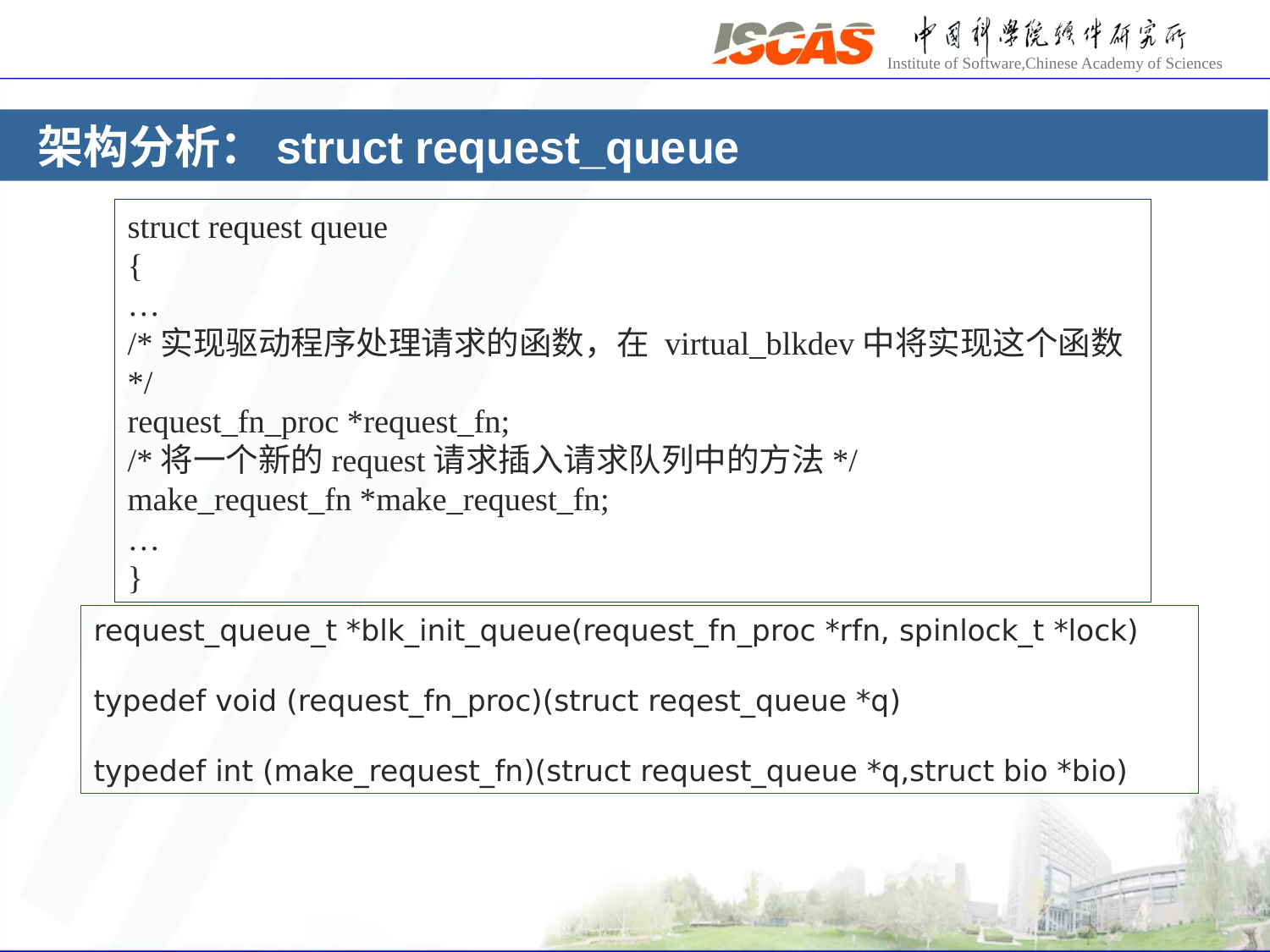

# 架构分析：struct request_queue
struct request queue
{
…
/*实现驱动程序处理请求的函数，在 virtual_blkdev中将实现这个函数*/
request_fn_proc *request_fn;
/*将一个新的request请求插入请求队列中的方法*/
make_request_fn *make_request_fn;
…
}
request_queue_t *blk_init_queue(request_fn_proc *rfn, spinlock_t *lock)

typedef void (request_fn_proc)(struct reqest_queue *q)

typedef int (make_request_fn)(struct request_queue *q,struct bio *bio)